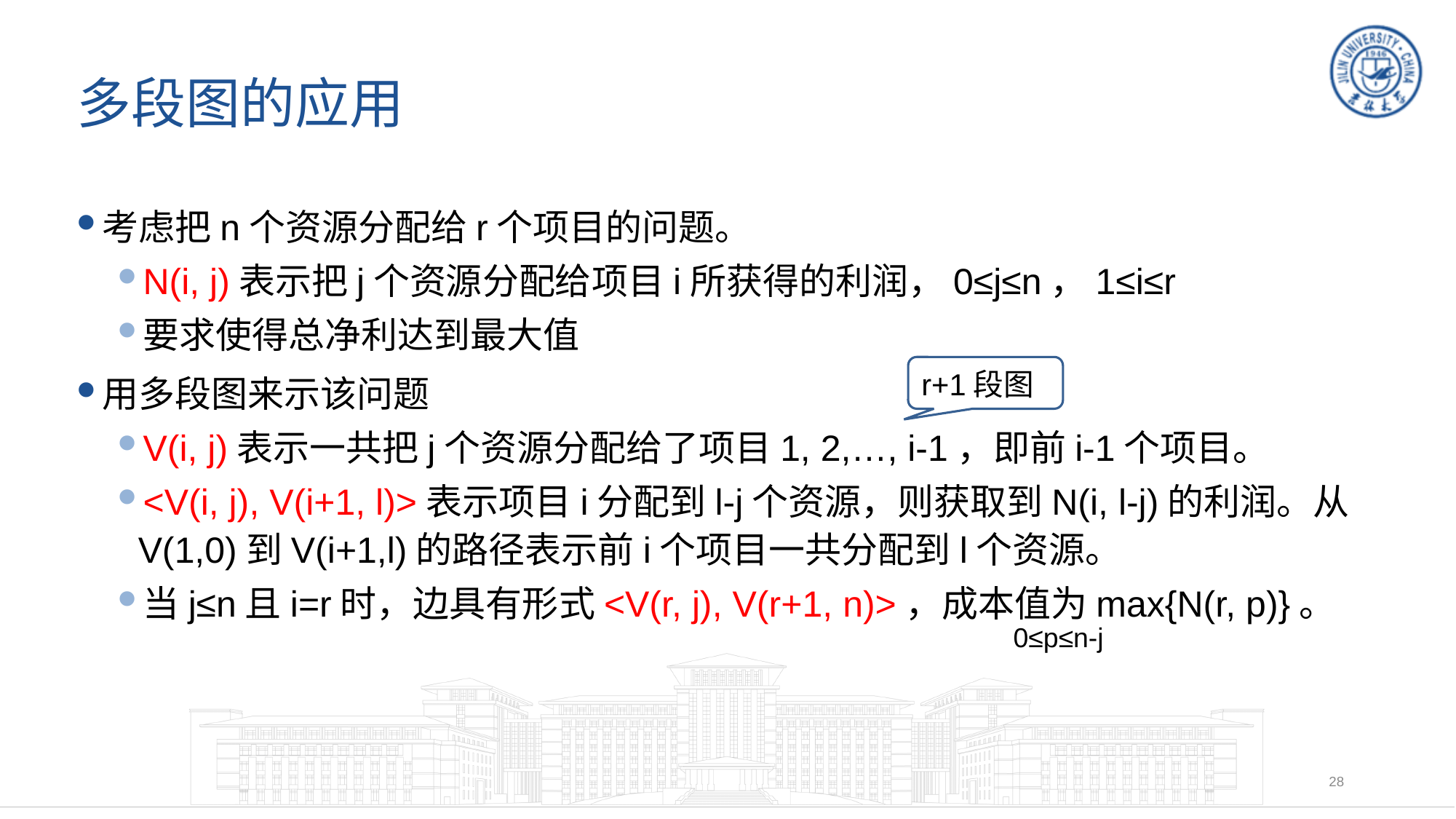

# 多段图的应用
考虑把n个资源分配给r个项目的问题。
N(i, j)表示把j个资源分配给项目i所获得的利润，0≤j≤n，1≤i≤r
要求使得总净利达到最大值
用多段图来示该问题
V(i, j)表示一共把j个资源分配给了项目1, 2,…, i-1，即前i-1个项目。
<V(i, j), V(i+1, l)>表示项目i分配到l-j个资源，则获取到N(i, l-j)的利润。从V(1,0)到V(i+1,l)的路径表示前i个项目一共分配到l个资源。
当j≤n且i=r时，边具有形式<V(r, j), V(r+1, n)>，成本值为max{N(r, p)}。
r+1段图
0≤p≤n-j
28